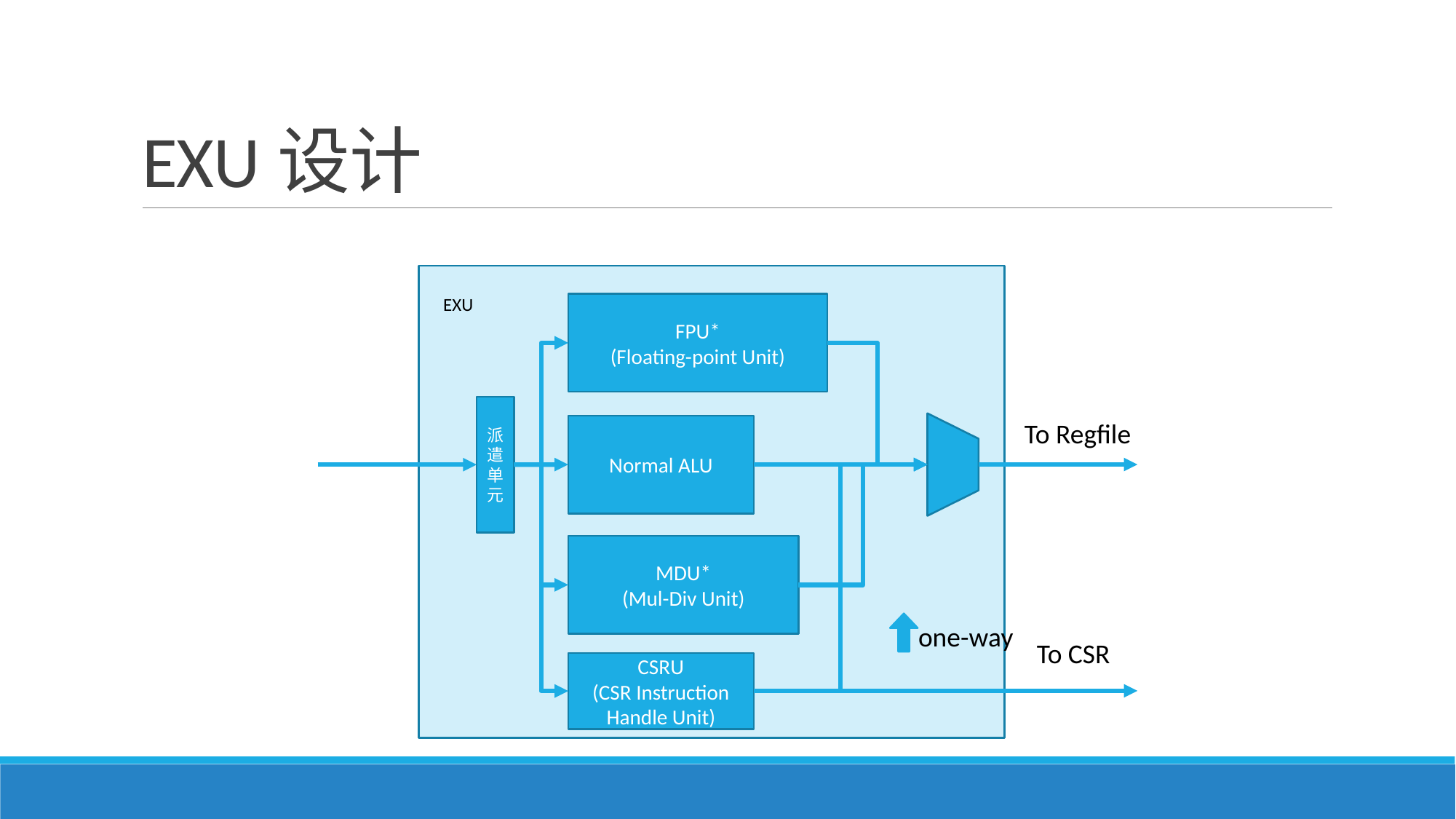

# EXU设计

EXU
FPU*
(Floating-point Unit)
派遣单元
Normal ALU

MDU*
(Mul-Div Unit)
To Regfile
one-way

To CSR
CSRU
(CSR Instruction Handle Unit)